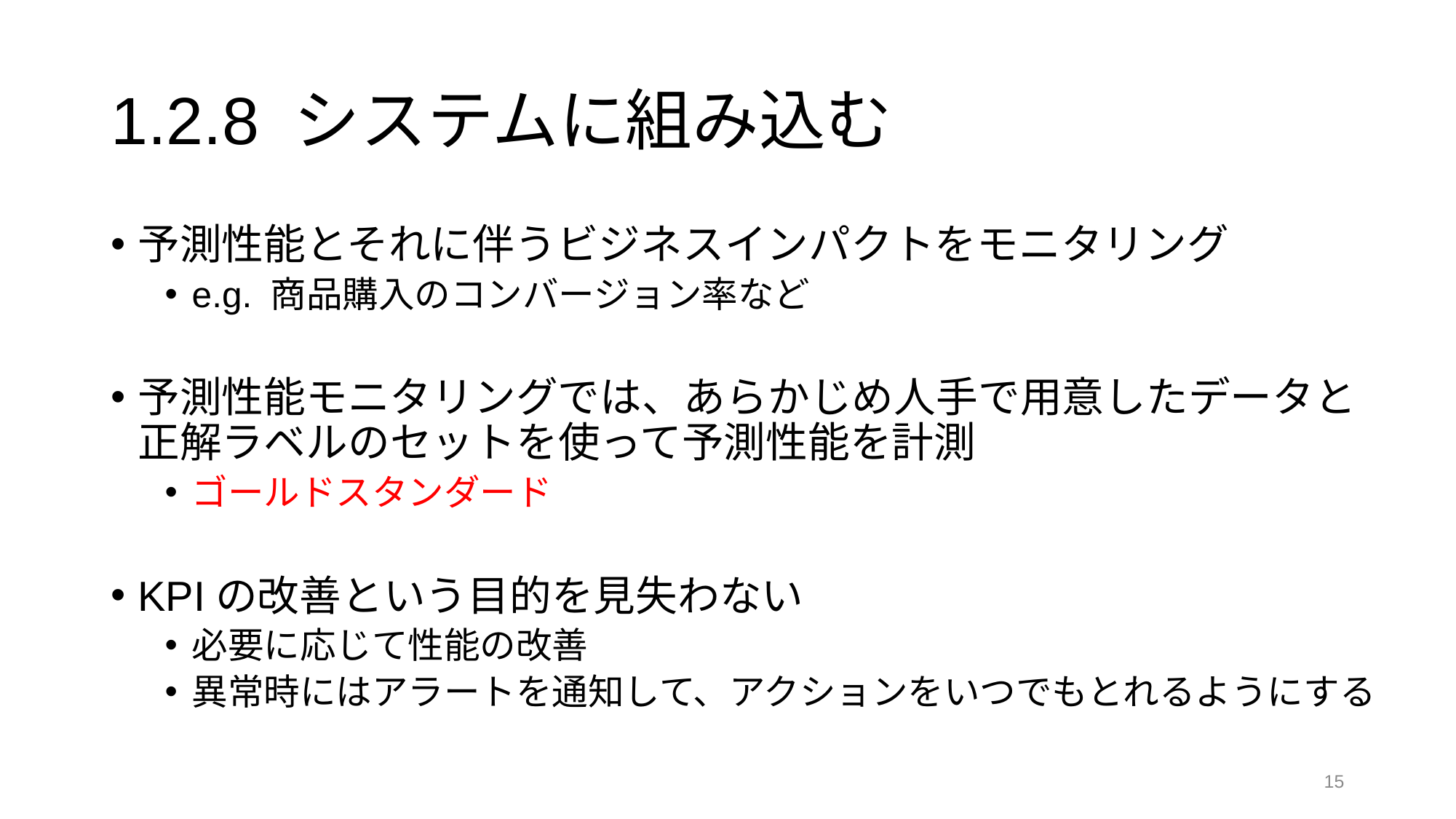

# 1.2.8 システムに組み込む
予測性能とそれに伴うビジネスインパクトをモニタリング
e.g. 商品購入のコンバージョン率など

予測性能モニタリングでは、あらかじめ人手で用意したデータと正解ラベルのセットを使って予測性能を計測
ゴールドスタンダード

KPIの改善という目的を見失わない
必要に応じて性能の改善
異常時にはアラートを通知して、アクションをいつでもとれるようにする

15